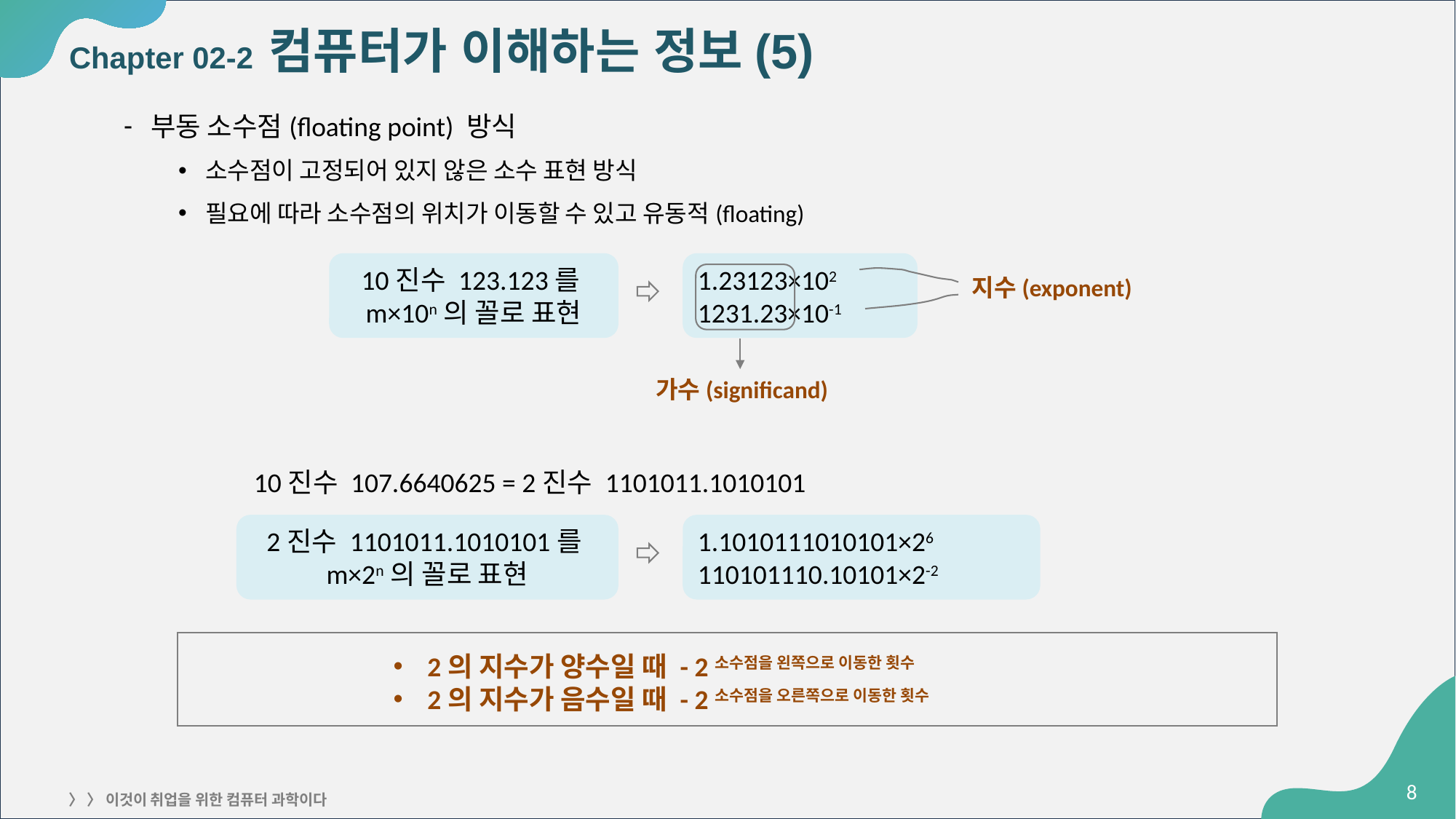

# Chapter 02-2 컴퓨터가 이해하는 정보(5)
부동 소수점(floating point) 방식
소수점이 고정되어 있지 않은 소수 표현 방식
필요에 따라 소수점의 위치가 이동할 수 있고 유동적(floating)
10진수 123.123를
m×10n의 꼴로 표현
1.23123×102
1231.23×10-1

지수(exponent)

가수(significand)
10진수 107.6640625 = 2진수 1101011.1010101
2진수 1101011.1010101를
m×2n의 꼴로 표현
1.1010111010101×26
110101110.10101×2-2

2의 지수가 양수일 때 - 2소수점을 왼쪽으로 이동한 횟수
2의 지수가 음수일 때 - 2소수점을 오른쪽으로 이동한 횟수
8
〉 〉 이것이 취업을 위한 컴퓨터 과학이다